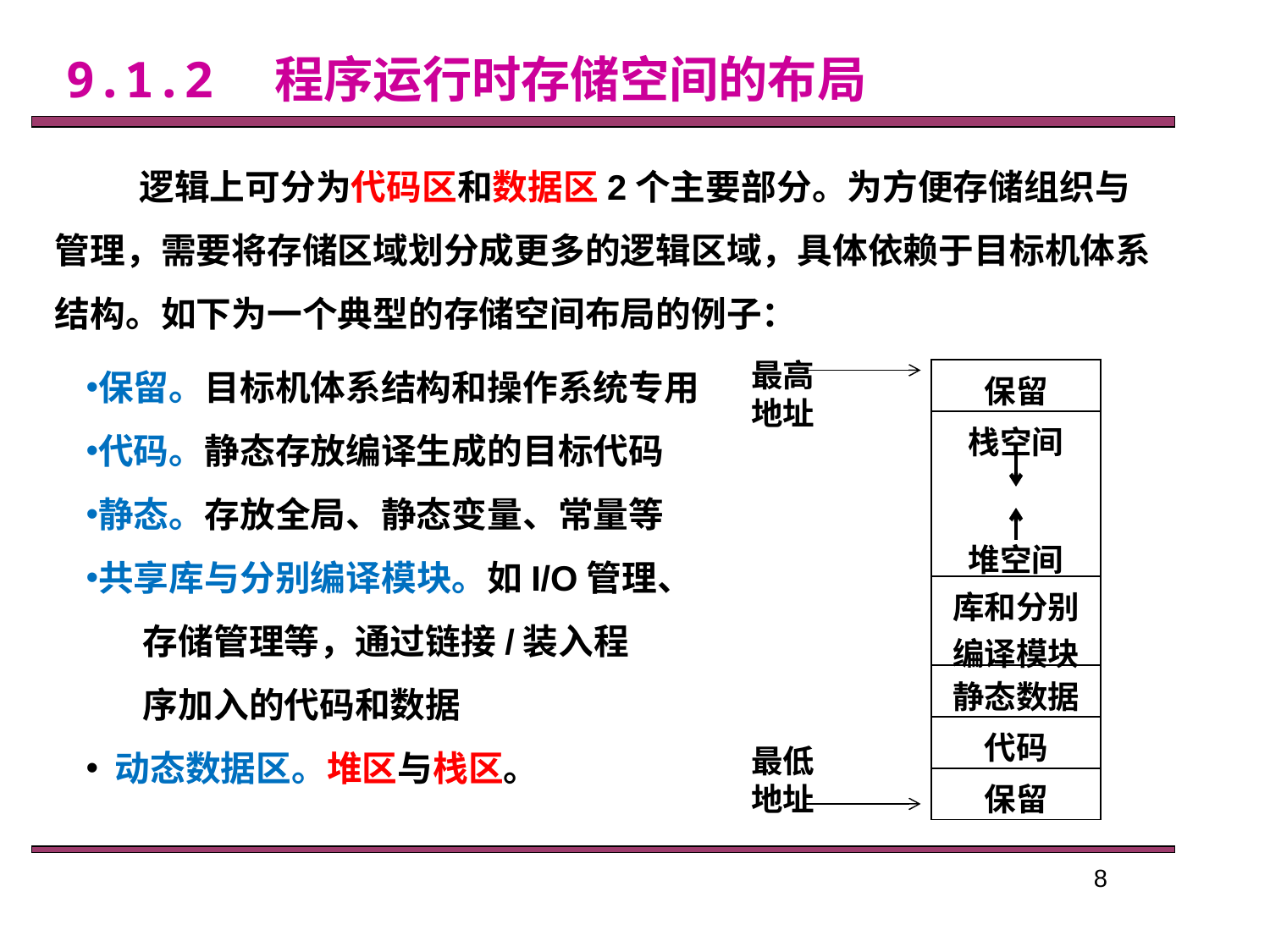

9.1.2　程序运行时存储空间的布局
逻辑上可分为代码区和数据区2个主要部分。为方便存储组织与管理，需要将存储区域划分成更多的逻辑区域，具体依赖于目标机体系结构。如下为一个典型的存储空间布局的例子：
保留。目标机体系结构和操作系统专用
代码。静态存放编译生成的目标代码
静态。存放全局、静态变量、常量等
共享库与分别编译模块。如I/O管理、
      存储管理等，通过链接/装入程
      序加入的代码和数据
 动态数据区。堆区与栈区。
最高地址
| 保留 |
| --- |
| 栈空间 堆空间 |
| 库和分别编译模块 |
| 静态数据 |
| 代码 |
| 保留 |
最低地址
8